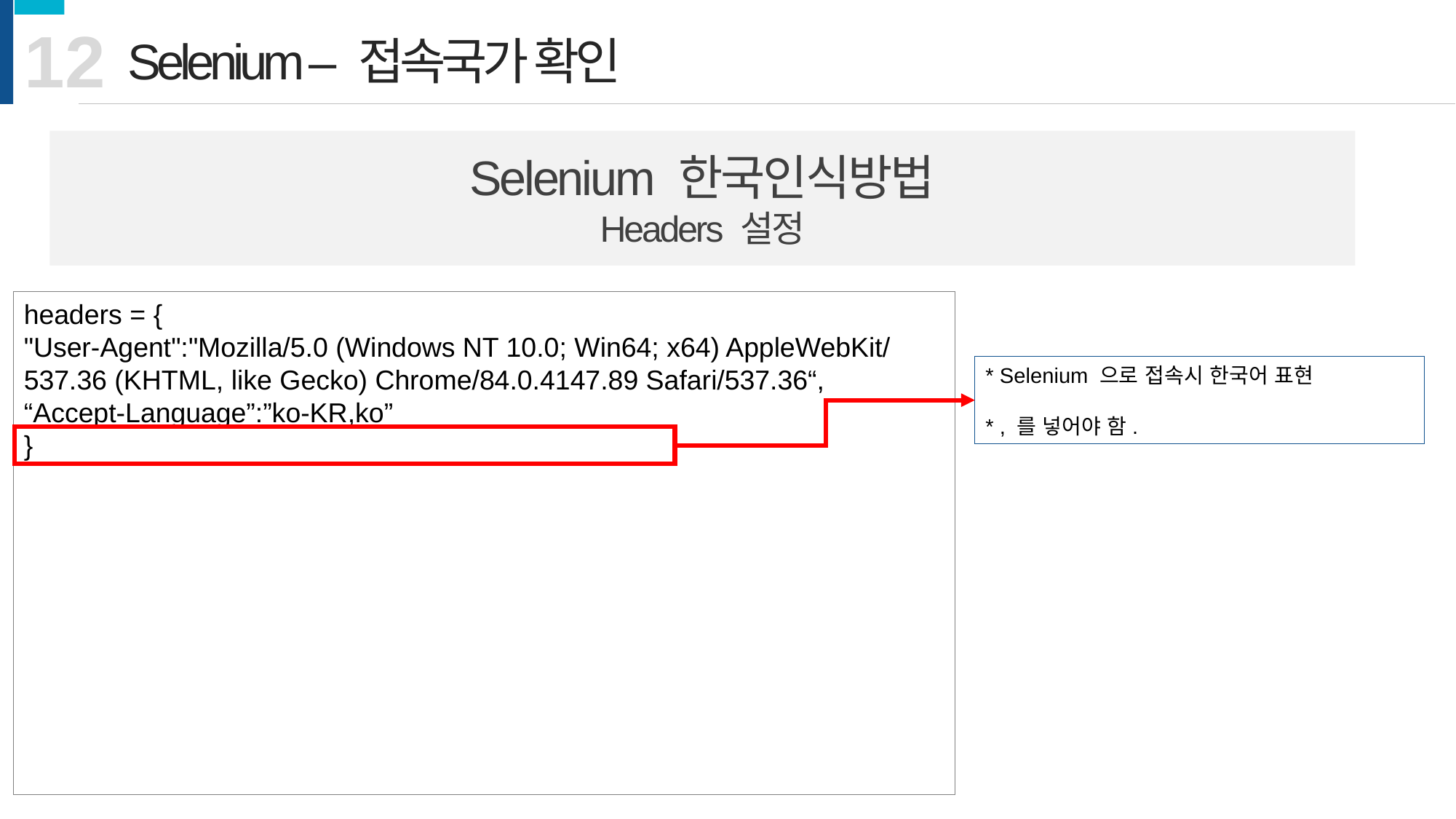

12
Selenium – 접속국가 확인
Selenium 한국인식방법
Headers 설정
headers = {
"User-Agent":"Mozilla/5.0 (Windows NT 10.0; Win64; x64) AppleWebKit/537.36 (KHTML, like Gecko) Chrome/84.0.4147.89 Safari/537.36“,
“Accept-Language”:”ko-KR,ko”
}
* Selenium 으로 접속시 한국어 표현
* , 를 넣어야 함.